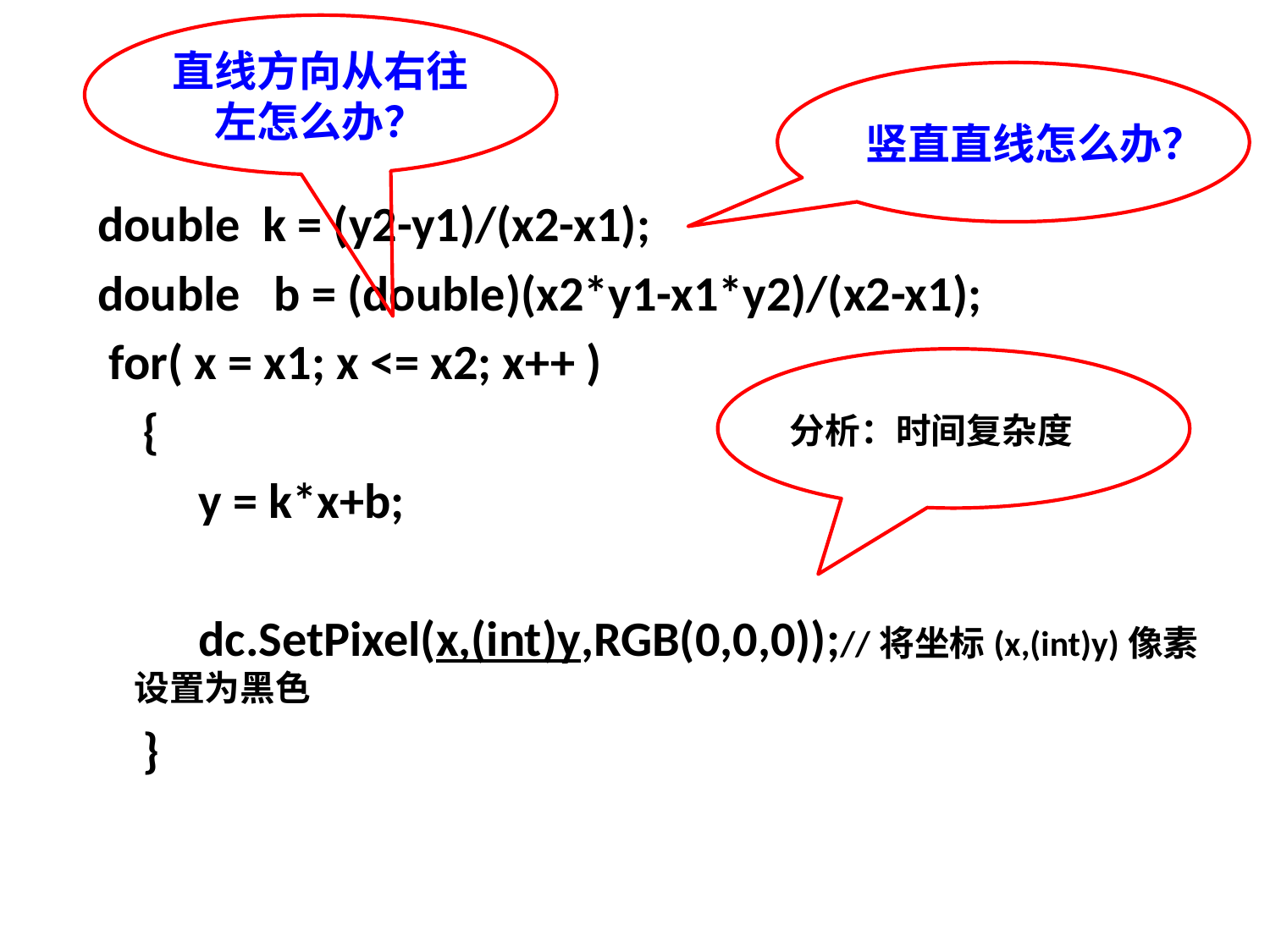

直线方向从右往左怎么办？
竖直直线怎么办？
 double  k = (y2-y1)/(x2-x1);
 double   b = (double)(x2*y1-x1*y2)/(x2-x1);
  for( x = x1; x <= x2; x++ )
     {
          y = k*x+b;
          //y = y1 + (double)(x-x1)*(y2-y1)/(x2-x1);
          dc.SetPixel(x,(int)y,RGB(0,0,0));//将坐标(x,(int)y)像素设置为黑色
     }

分析：时间复杂度